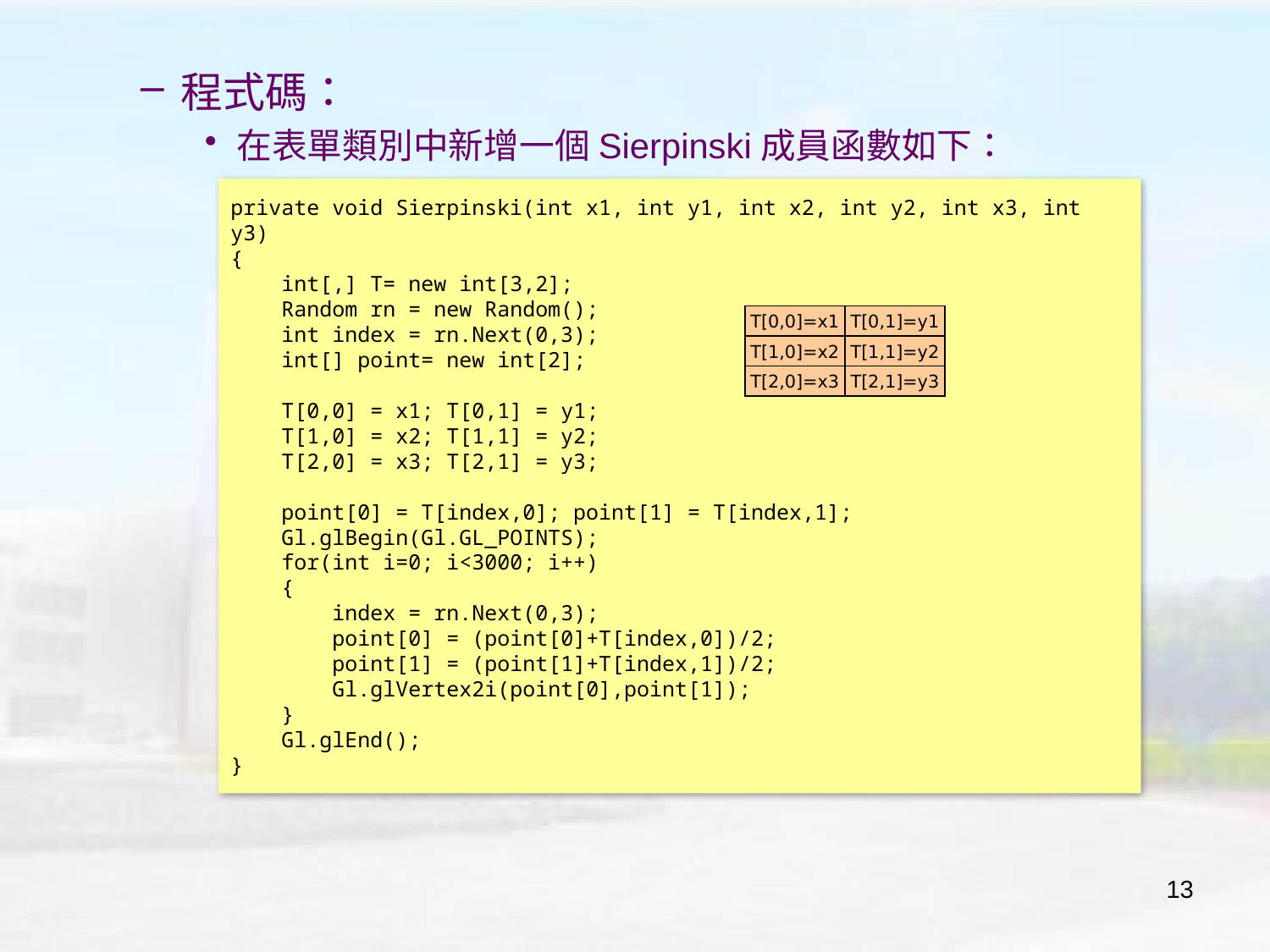

程式碼：
在表單類別中新增一個Sierpinski成員函數如下：

private void Sierpinski(int x1, int y1, int x2, int y2, int x3, int y3)
{
    int[,] T= new int[3,2];
    Random rn = new Random();
    int index = rn.Next(0,3);
    int[] point= new int[2];

    T[0,0] = x1; T[0,1] = y1;
    T[1,0] = x2; T[1,1] = y2;
    T[2,0] = x3; T[2,1] = y3;

    point[0] = T[index,0]; point[1] = T[index,1];
    Gl.glBegin(Gl.GL_POINTS);
    for(int i=0; i<3000; i++)
    {
        index = rn.Next(0,3);
        point[0] = (point[0]+T[index,0])/2;
        point[1] = (point[1]+T[index,1])/2;
        Gl.glVertex2i(point[0],point[1]);
    }
    Gl.glEnd();
}
T[0,1]=y1
T[0,0]=x1
T[1,1]=y2
T[1,0]=x2
T[2,1]=y3
T[2,0]=x3
13